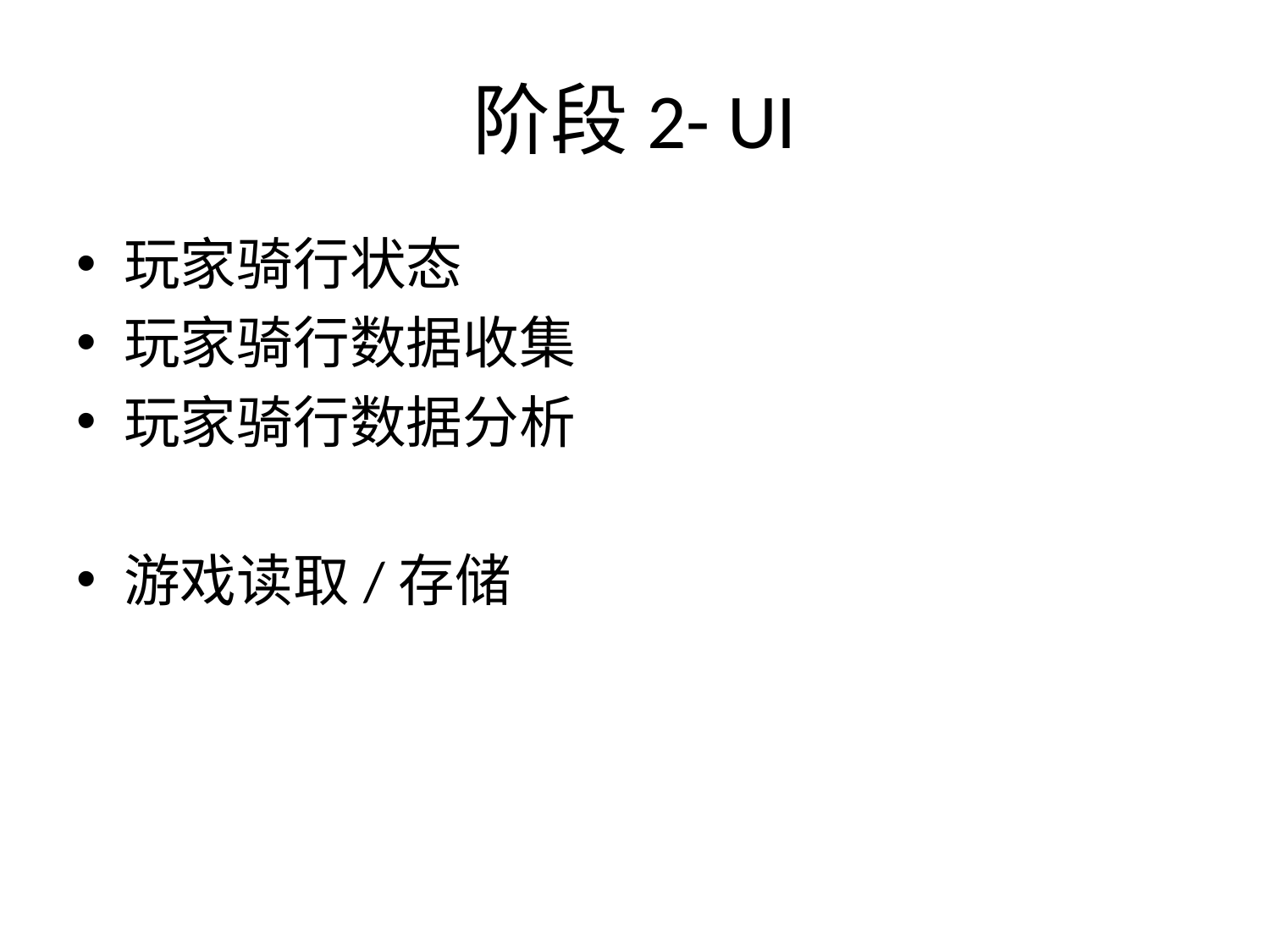

# 阶段2- UI
玩家骑行状态
玩家骑行数据收集
玩家骑行数据分析

游戏读取/存储